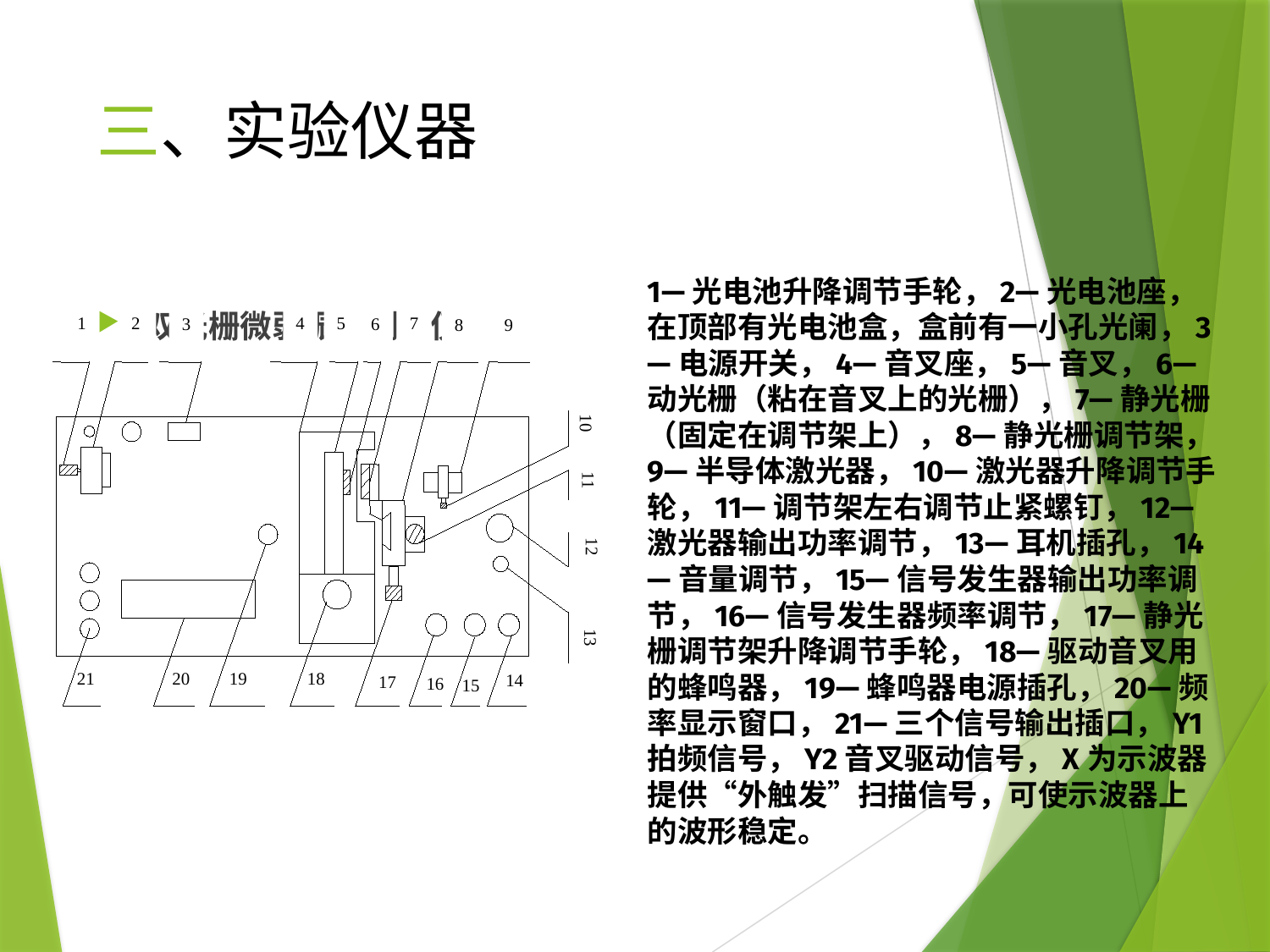

# 三、实验仪器
1—光电池升降调节手轮，2—光电池座，在顶部有光电池盒，盒前有一小孔光阑，3—电源开关，4—音叉座，5—音叉，6—动光栅（粘在音叉上的光栅），7—静光栅（固定在调节架上），8—静光栅调节架，9—半导体激光器，10—激光器升降调节手轮，11—调节架左右调节止紧螺钉，12—激光器输出功率调节，13—耳机插孔，14—音量调节，15—信号发生器输出功率调节，16—信号发生器频率调节，17—静光栅调节架升降调节手轮，18—驱动音叉用的蜂鸣器，19—蜂鸣器电源插孔，20—频率显示窗口，21—三个信号输出插口，Y1拍频信号，Y2音叉驱动信号，X为示波器提供“外触发”扫描信号，可使示波器上的波形稳定。

1
2
4
5
7
3
6
5
8
9

10

11

12

13

21
20
19
18
14
17
16
15

双光栅微弱振动测量仪